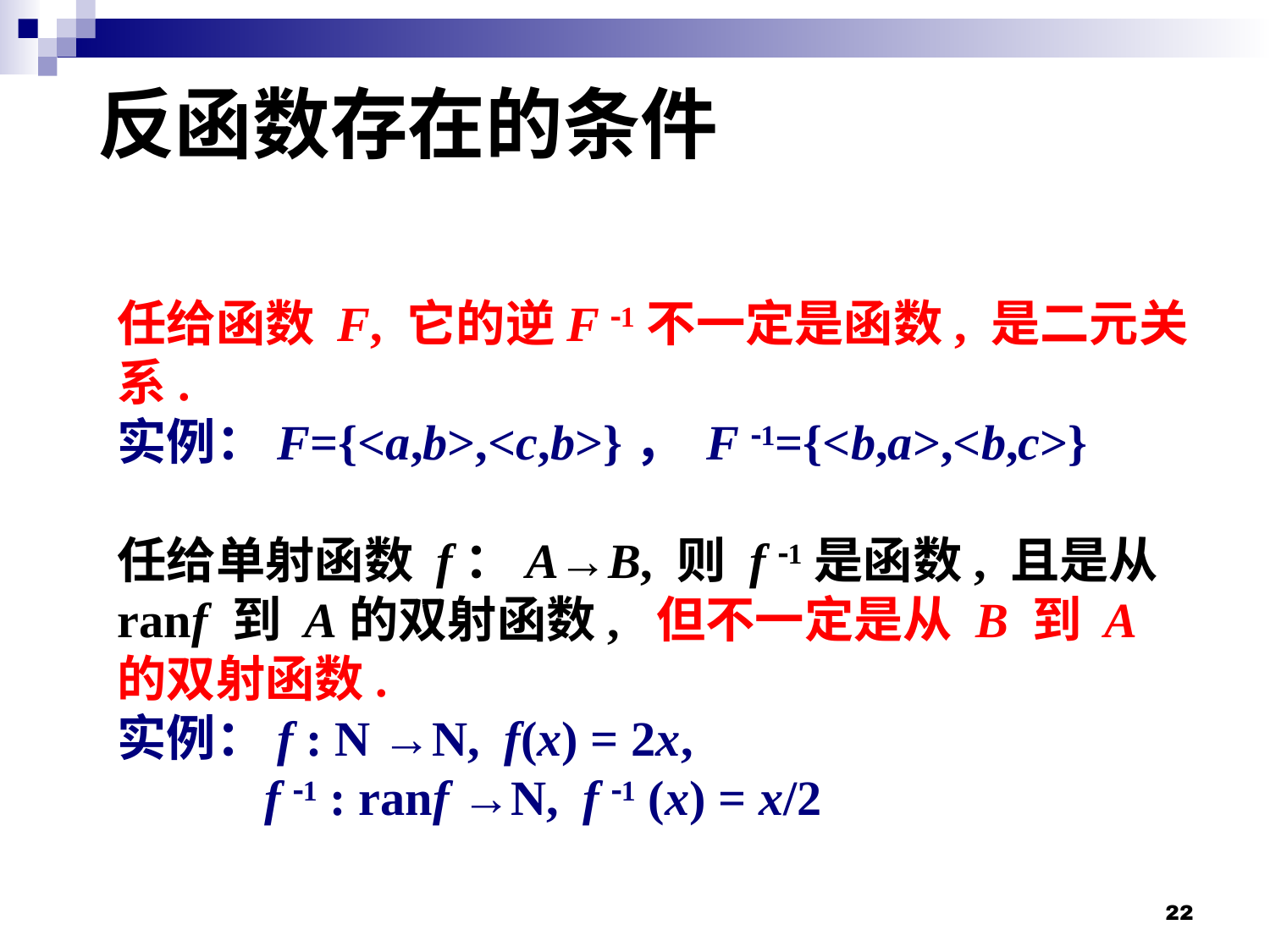

# 反函数存在的条件
任给函数 F, 它的逆F −1不一定是函数, 是二元关系.
实例：F={<a,b>,<c,b>}， F −1={<b,a>,<b,c>}

任给单射函数 f：A→B, 则 f −1是函数, 且是从 ranf 到 A的双射函数,  但不一定是从 B 到 A 的双射函数.
实例：f : N →N,  f(x) = 2x,
            f −1 : ranf →N,  f −1 (x) = x/2

22